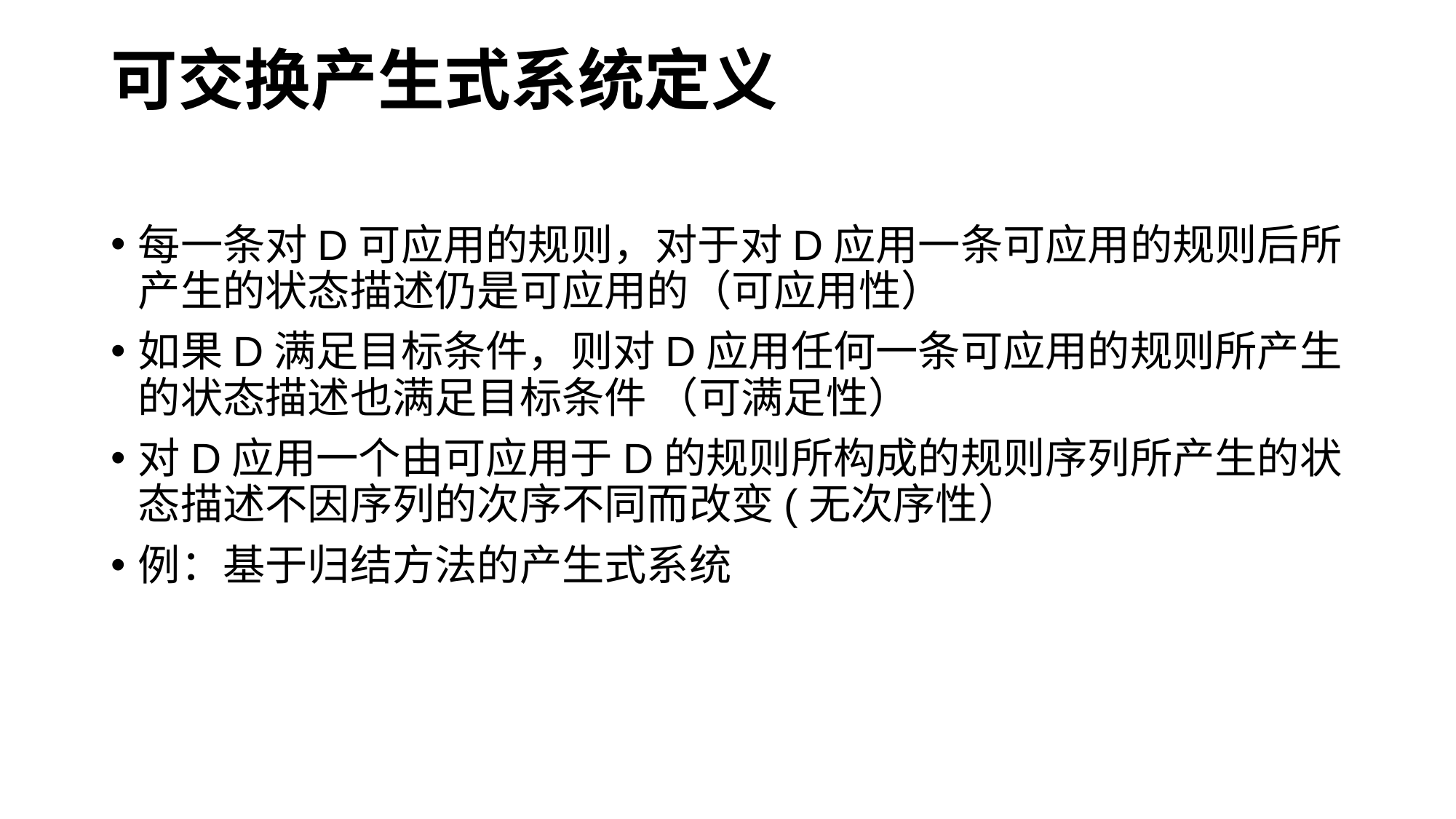

# 可交换产生式系统定义
每一条对D可应用的规则，对于对D应用一条可应用的规则后所产生的状态描述仍是可应用的（可应用性）
如果D满足目标条件，则对D应用任何一条可应用的规则所产生的状态描述也满足目标条件 （可满足性）
对D应用一个由可应用于D的规则所构成的规则序列所产生的状态描述不因序列的次序不同而改变(无次序性）
例：基于归结方法的产生式系统